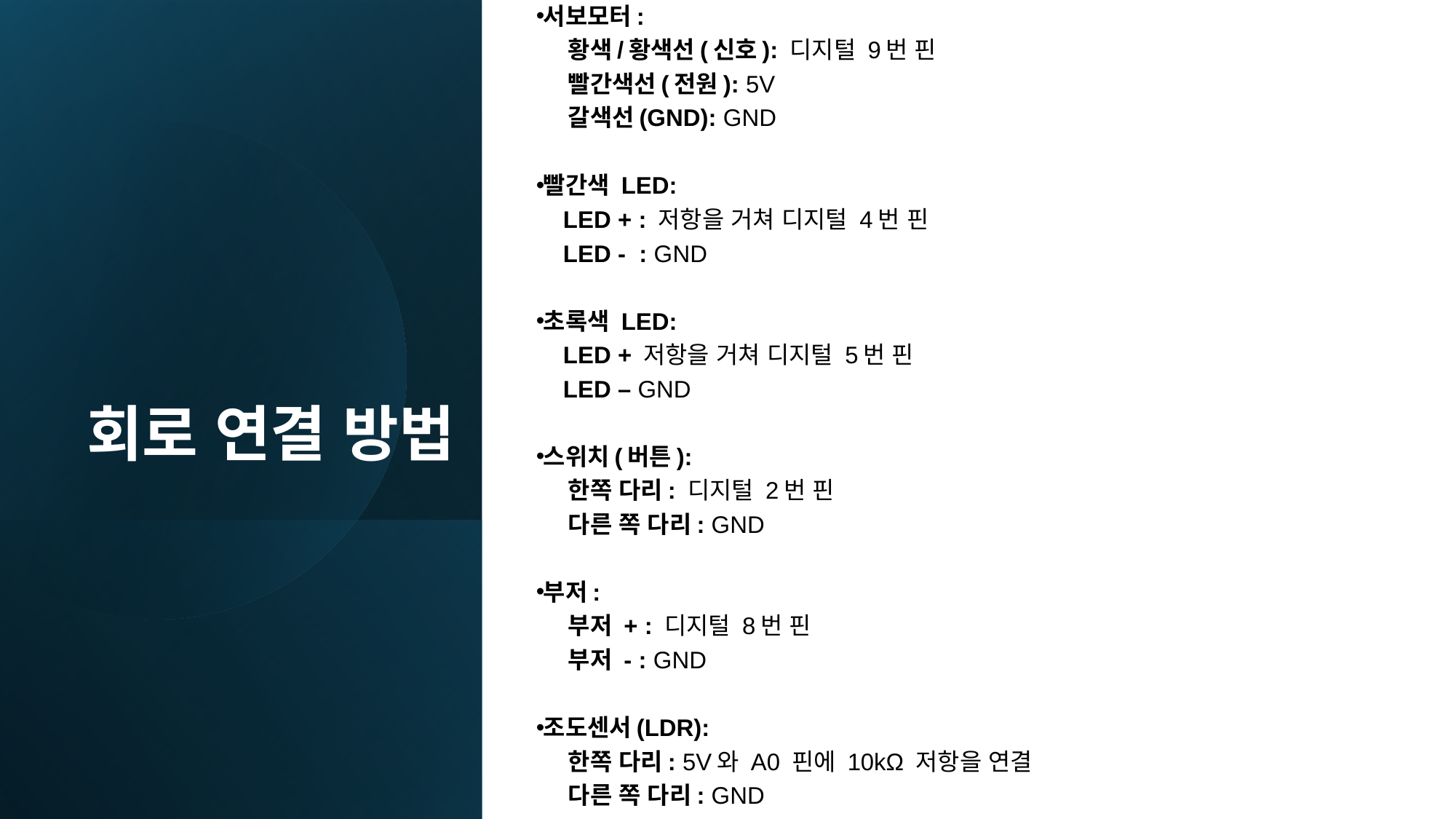

서보모터:
    황색/황색선(신호): 디지털 9번 핀
    빨간색선(전원): 5V
    갈색선(GND): GND

빨간색 LED:
    LED + : 저항을 거쳐 디지털 4번 핀
    LED -  : GND

초록색 LED:
    LED + 저항을 거쳐 디지털 5번 핀
    LED – GND

스위치(버튼):
    한쪽 다리: 디지털 2번 핀
    다른 쪽 다리: GND

부저:
    부저 + : 디지털 8번 핀
    부저 - : GND

조도센서(LDR):
    한쪽 다리: 5V와 A0 핀에 10kΩ 저항을 연결
    다른 쪽 다리: GND

# 회로 연결 방법